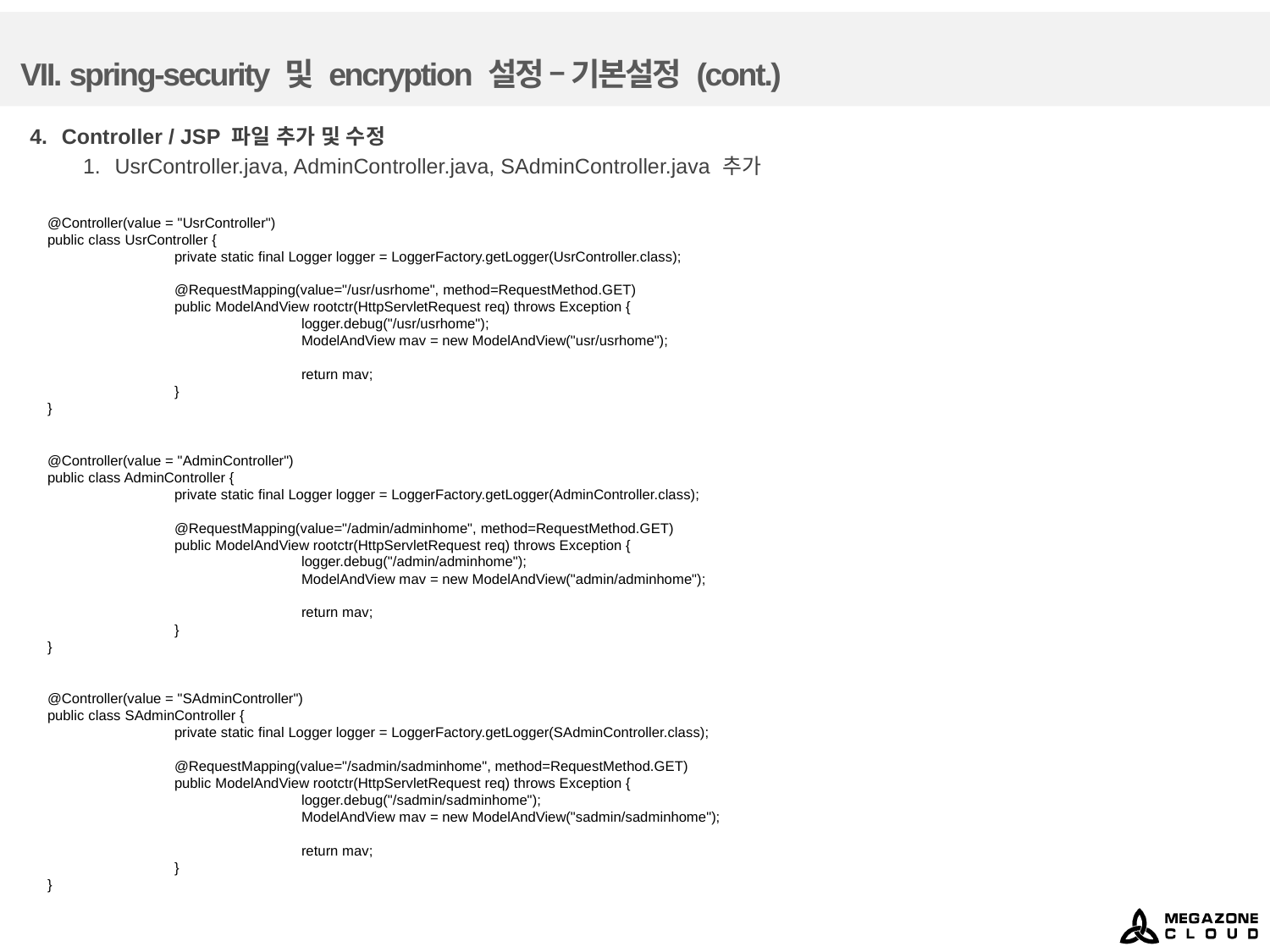

# VII. spring-security 및 encryption 설정 – 기본설정 (cont.)
Controller / JSP 파일 추가 및 수정
UsrController.java, AdminController.java, SAdminController.java 추가

@Controller(value = "UsrController")
public class UsrController {
	private static final Logger logger = LoggerFactory.getLogger(UsrController.class);

	@RequestMapping(value="/usr/usrhome", method=RequestMethod.GET)
	public ModelAndView rootctr(HttpServletRequest req) throws Exception {
		logger.debug("/usr/usrhome");
		ModelAndView mav = new ModelAndView("usr/usrhome");

		return mav;
	}
}
@Controller(value = "AdminController")
public class AdminController {
	private static final Logger logger = LoggerFactory.getLogger(AdminController.class);

	@RequestMapping(value="/admin/adminhome", method=RequestMethod.GET)
	public ModelAndView rootctr(HttpServletRequest req) throws Exception {
		logger.debug("/admin/adminhome");
		ModelAndView mav = new ModelAndView("admin/adminhome");

		return mav;
	}
}
@Controller(value = "SAdminController")
public class SAdminController {
	private static final Logger logger = LoggerFactory.getLogger(SAdminController.class);

	@RequestMapping(value="/sadmin/sadminhome", method=RequestMethod.GET)
	public ModelAndView rootctr(HttpServletRequest req) throws Exception {
		logger.debug("/sadmin/sadminhome");
		ModelAndView mav = new ModelAndView("sadmin/sadminhome");

		return mav;
	}
}